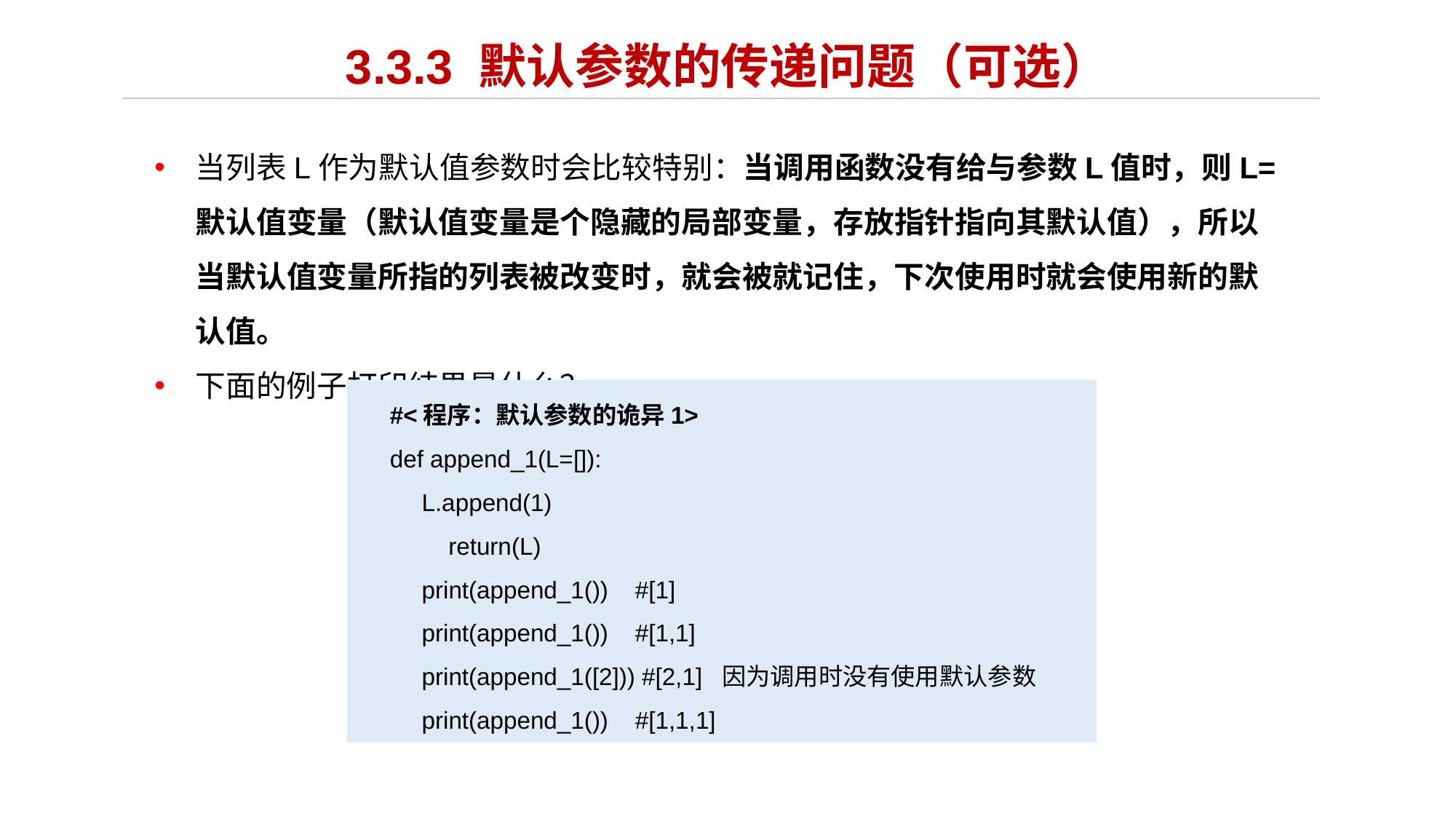

# 3.3.3 默认参数的传递问题（可选）
当列表L作为默认值参数时会比较特别：当调用函数没有给与参数L值时，则L=默认值变量（默认值变量是个隐藏的局部变量，存放指针指向其默认值），所以当默认值变量所指的列表被改变时，就会被就记住，下次使用时就会使用新的默认值。
下面的例子打印结果是什么？
#<程序：默认参数的诡异1>
def append_1(L=[]):
L.append(1)
    return(L)
print(append_1())    #[1]
print(append_1())    #[1,1]
print(append_1([2])) #[2,1]  因为调用时没有使用默认参数
print(append_1())    #[1,1,1]